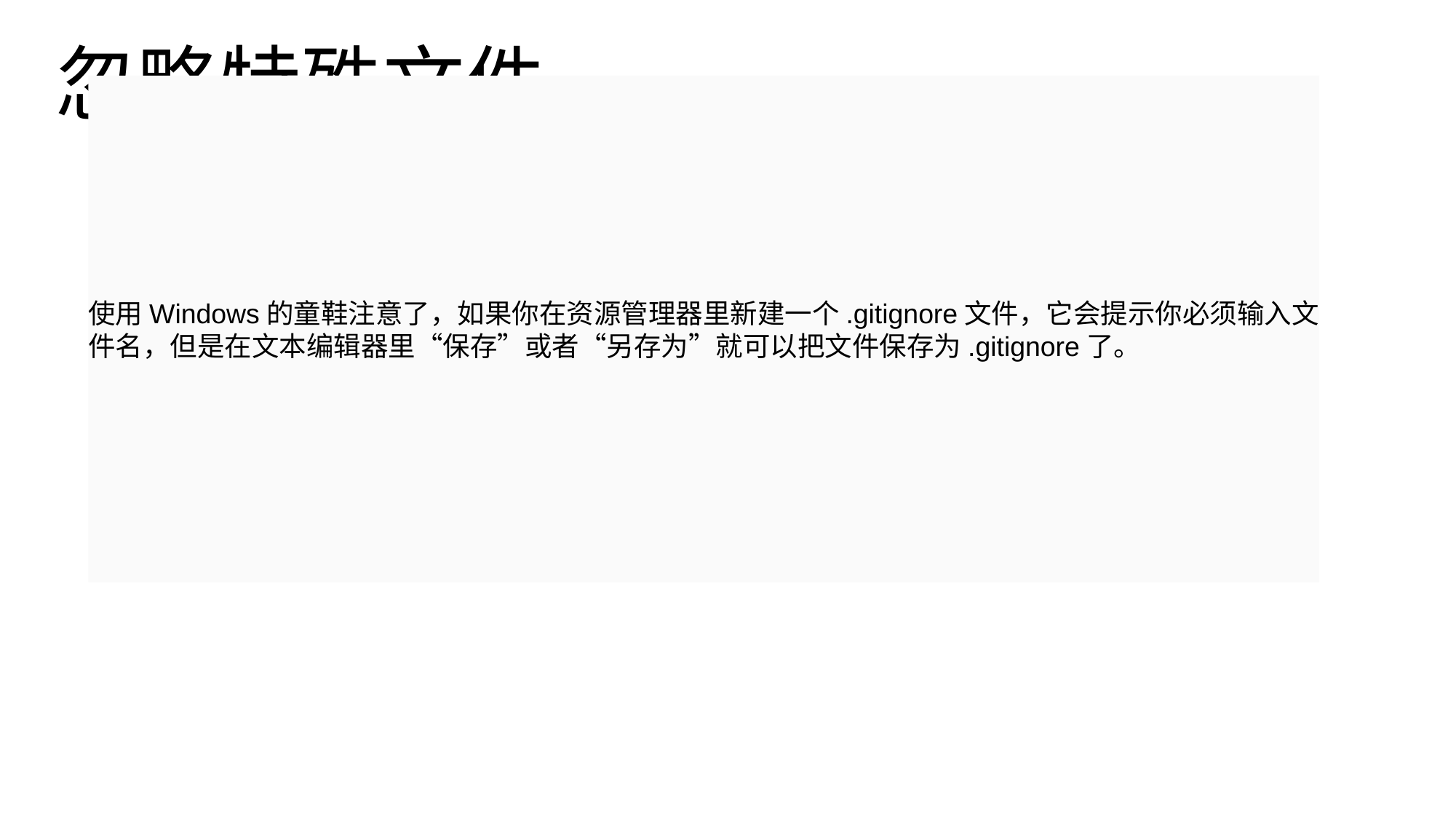

# 忽略特殊文件
使用Windows的童鞋注意了，如果你在资源管理器里新建一个.gitignore文件，它会提示你必须输入文件名，但是在文本编辑器里“保存”或者“另存为”就可以把文件保存为.gitignore了。